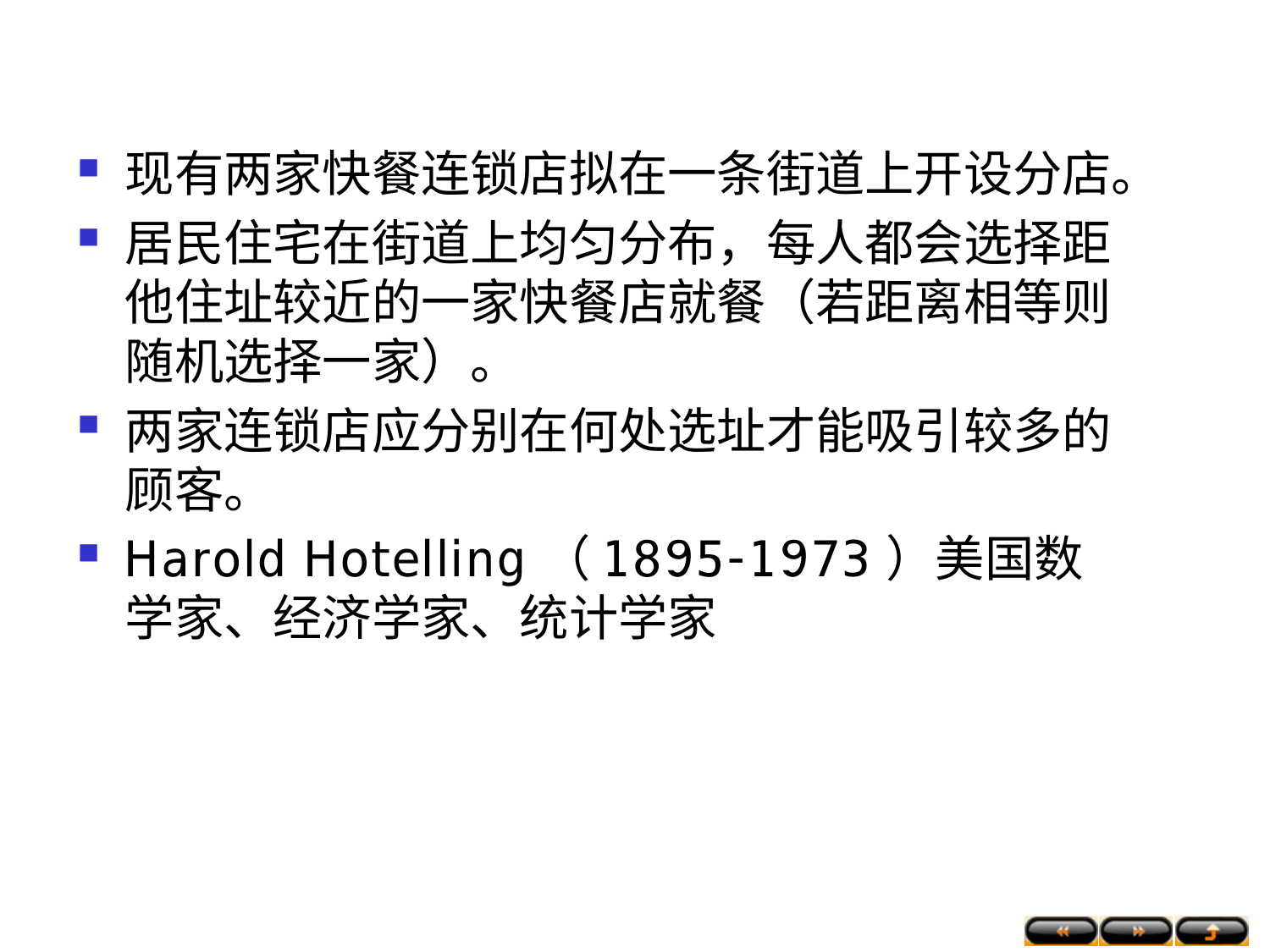

现有两家快餐连锁店拟在一条街道上开设分店。
居民住宅在街道上均匀分布，每人都会选择距他住址较近的一家快餐店就餐（若距离相等则随机选择一家）。
两家连锁店应分别在何处选址才能吸引较多的顾客。
Harold Hotelling（1895-1973）美国数学家、经济学家、统计学家